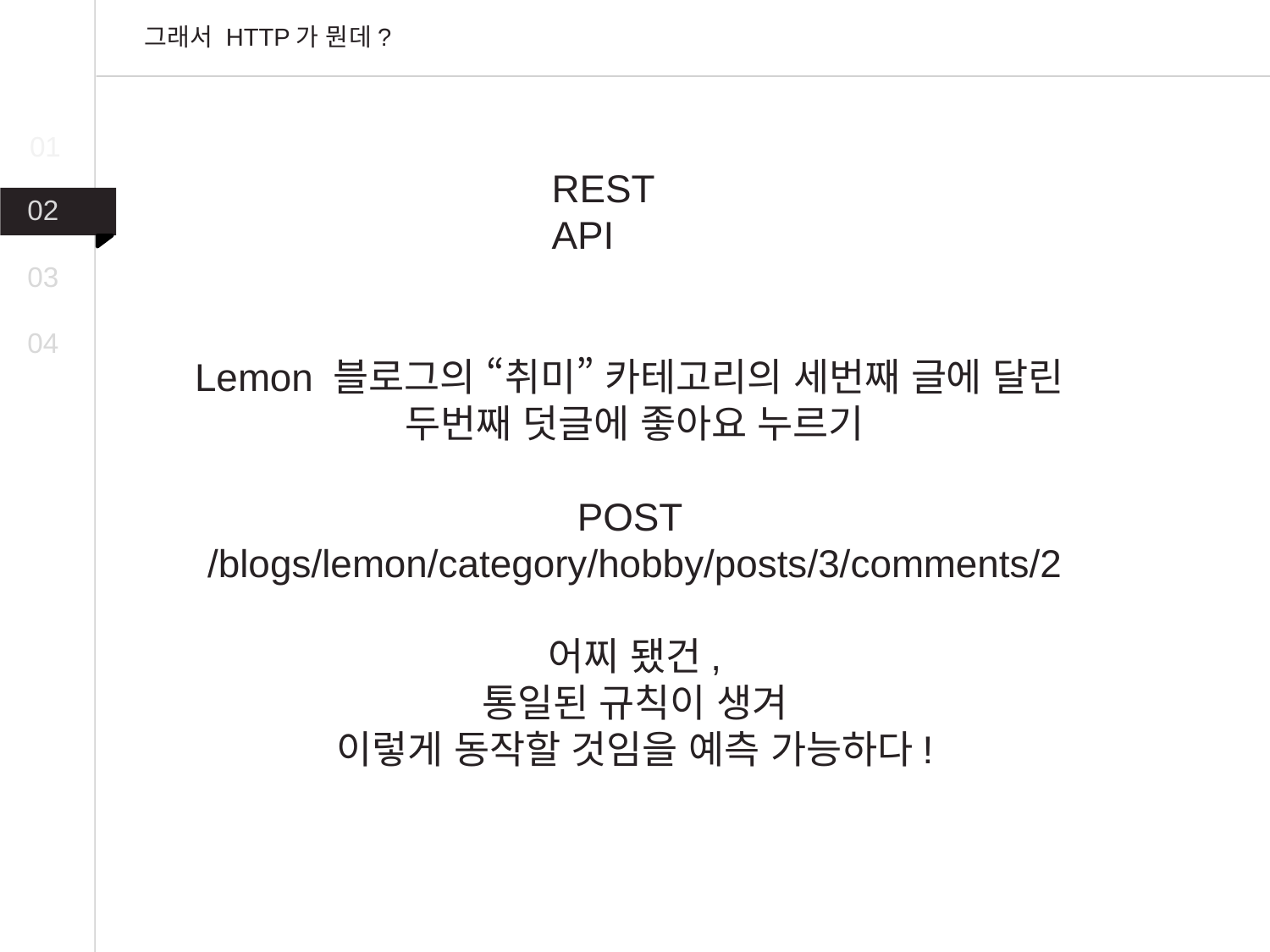

그래서 HTTP가 뭔데?
01
REST API
02

03
04
Lemon 블로그의 “취미” 카테고리의 세번째 글에 달린
두번째 덧글에 좋아요 누르기

POST
/blogs/lemon/category/hobby/posts/3/comments/2

어찌 됐건,
통일된 규칙이 생겨
이렇게 동작할 것임을 예측 가능하다!